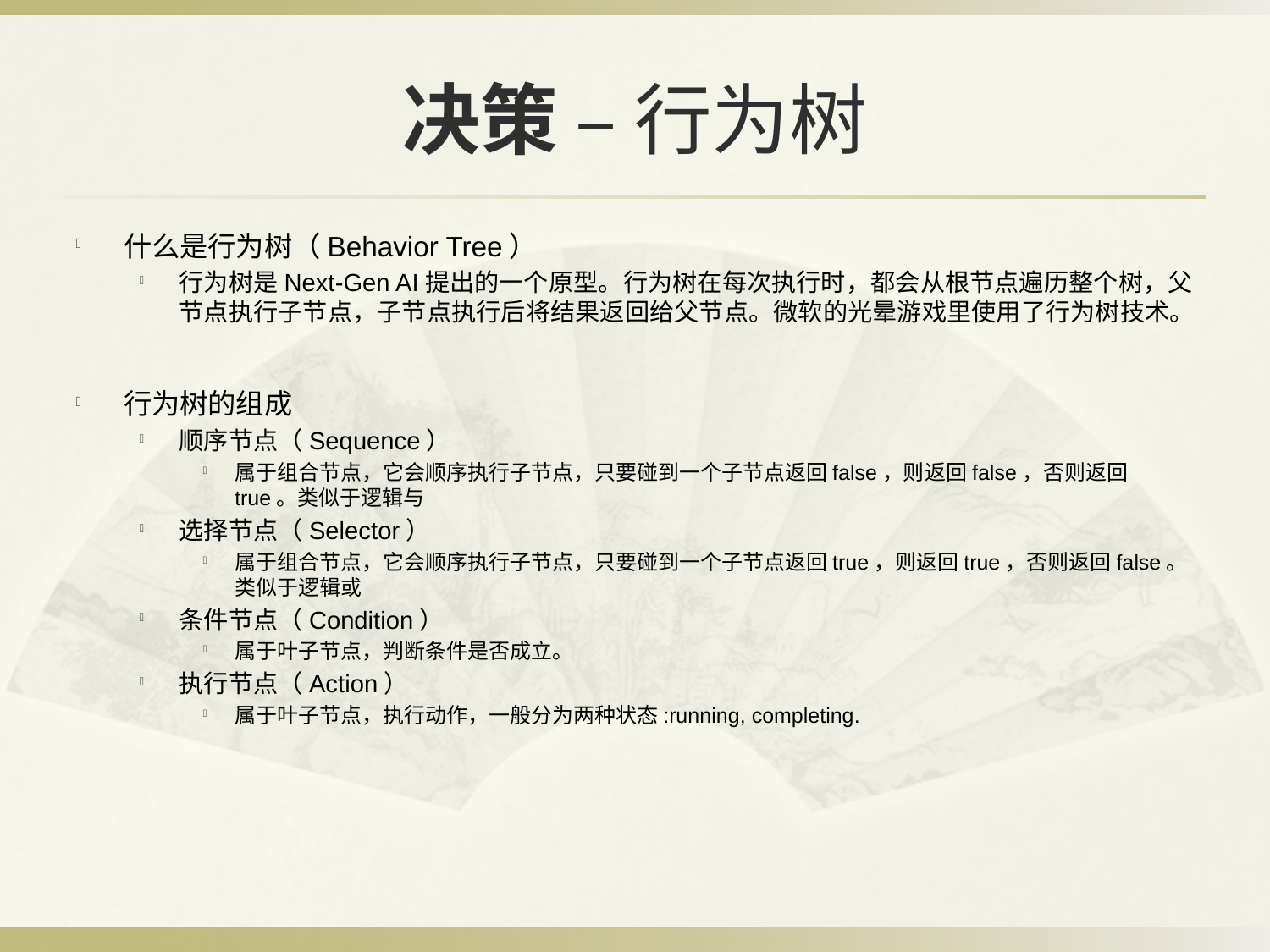

# 决策 – 行为树
什么是行为树（Behavior Tree）
行为树是Next-Gen AI提出的一个原型。行为树在每次执行时，都会从根节点遍历整个树，父节点执行子节点，子节点执行后将结果返回给父节点。微软的光晕游戏里使用了行为树技术。

行为树的组成
顺序节点（Sequence）
属于组合节点，它会顺序执行子节点，只要碰到一个子节点返回false，则返回false，否则返回true。类似于逻辑与
选择节点（Selector）
属于组合节点，它会顺序执行子节点，只要碰到一个子节点返回true，则返回true，否则返回false。类似于逻辑或
条件节点（Condition）
属于叶子节点，判断条件是否成立。
执行节点（Action）
属于叶子节点，执行动作，一般分为两种状态:running, completing.